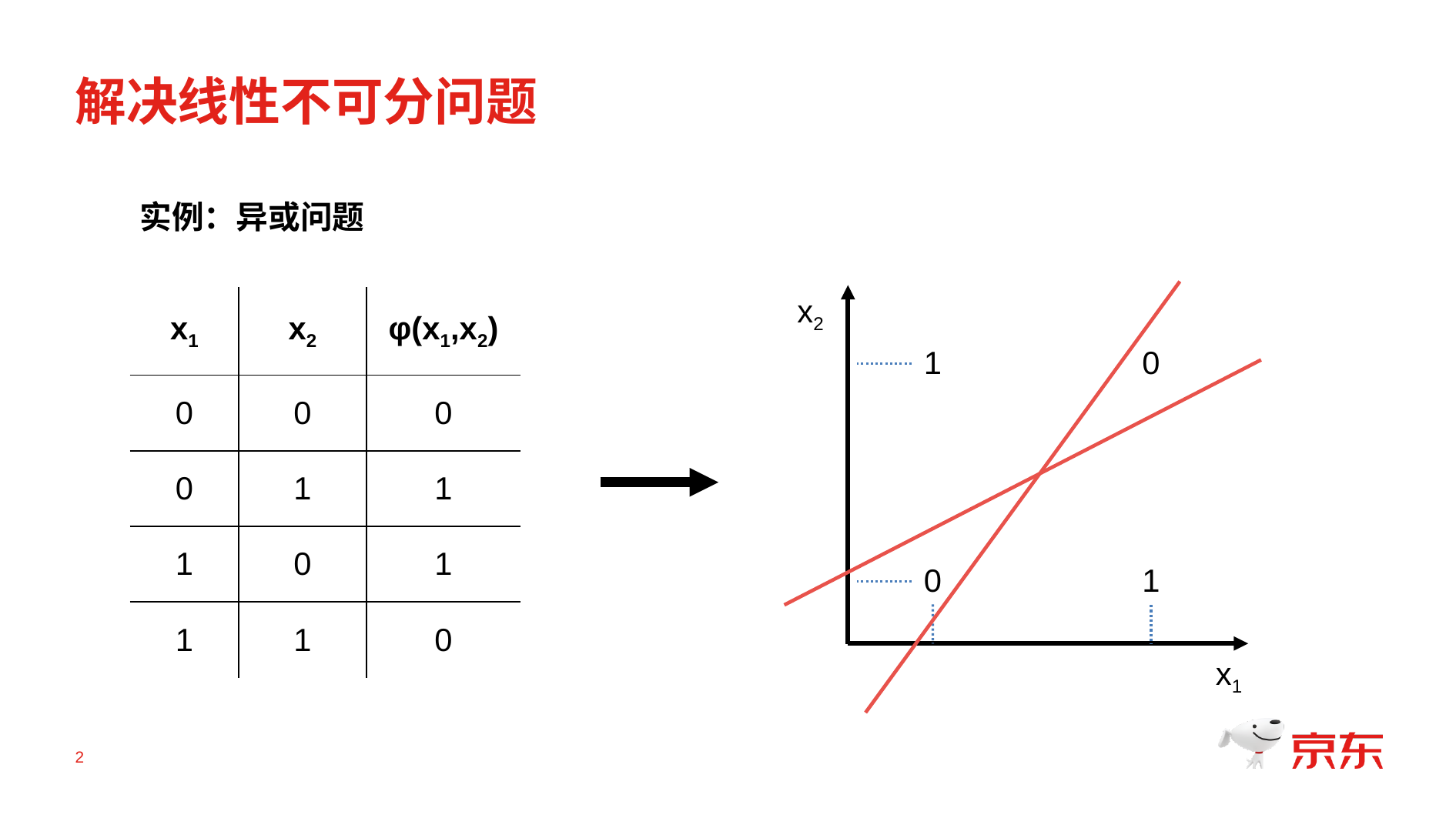

解决线性不可分问题
实例：异或问题
x2
1
0
0
1
x1
| x1 | x2 | φ(x1,x2) |
| --- | --- | --- |
| 0 | 0 | 0 |
| 0 | 1 | 1 |
| 1 | 0 | 1 |
| 1 | 1 | 0 |
2